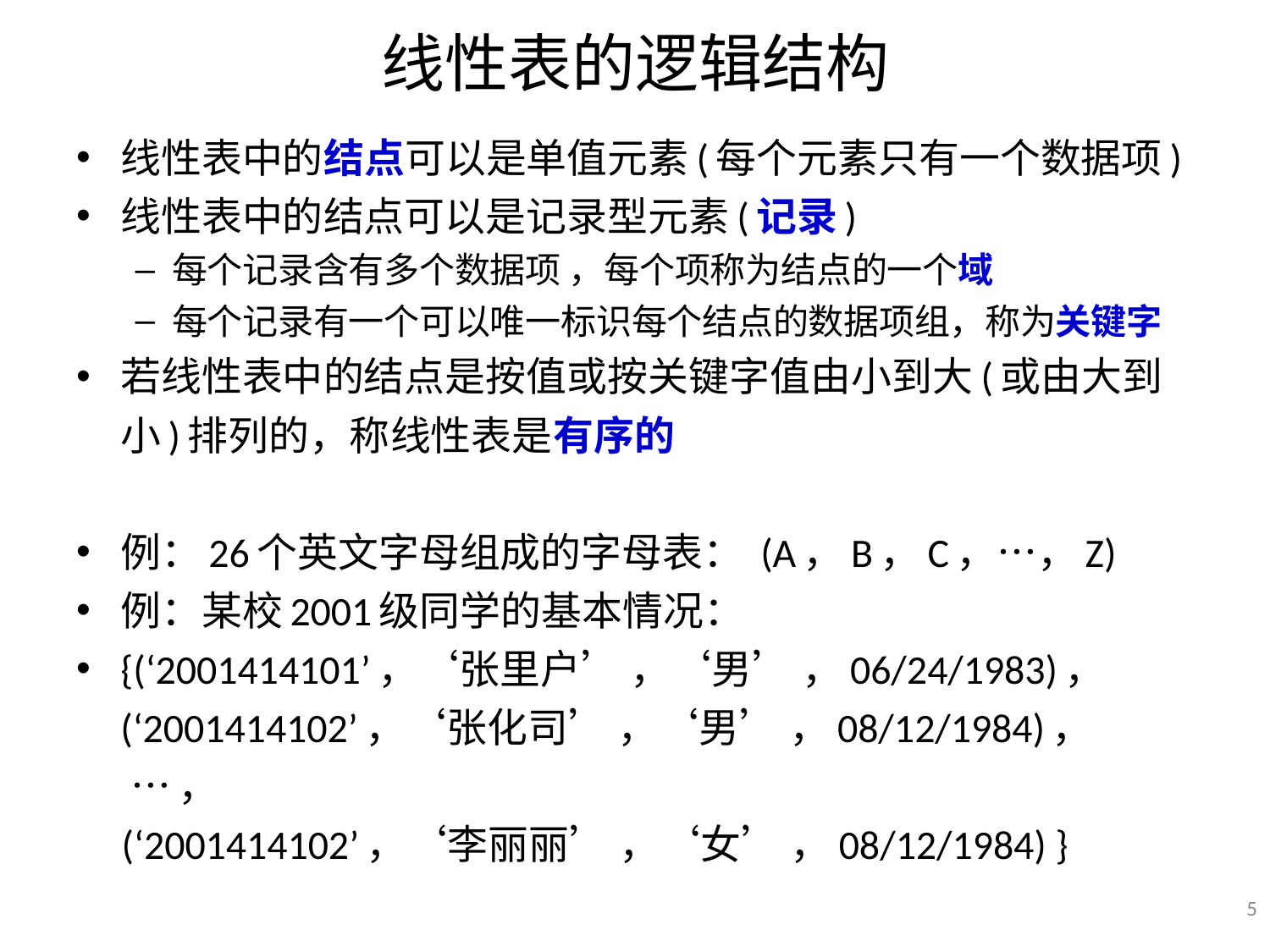

# 线性表的逻辑结构
线性表中的结点可以是单值元素(每个元素只有一个数据项)
线性表中的结点可以是记录型元素(记录)
每个记录含有多个数据项 ，每个项称为结点的一个域
每个记录有一个可以唯一标识每个结点的数据项组，称为关键字
若线性表中的结点是按值或按关键字值由小到大(或由大到小)排列的，称线性表是有序的

例：26个英文字母组成的字母表： (A，B，C，…，Z)
例：某校2001级同学的基本情况：
{(‘2001414101’，‘张里户’ ，‘男’ ，06/24/1983)，      (‘2001414102’，‘张化司’ ，‘男’ ，08/12/1984)，
      …，
     (‘2001414102’，‘李丽丽’ ，‘女’ ，08/12/1984) }

5